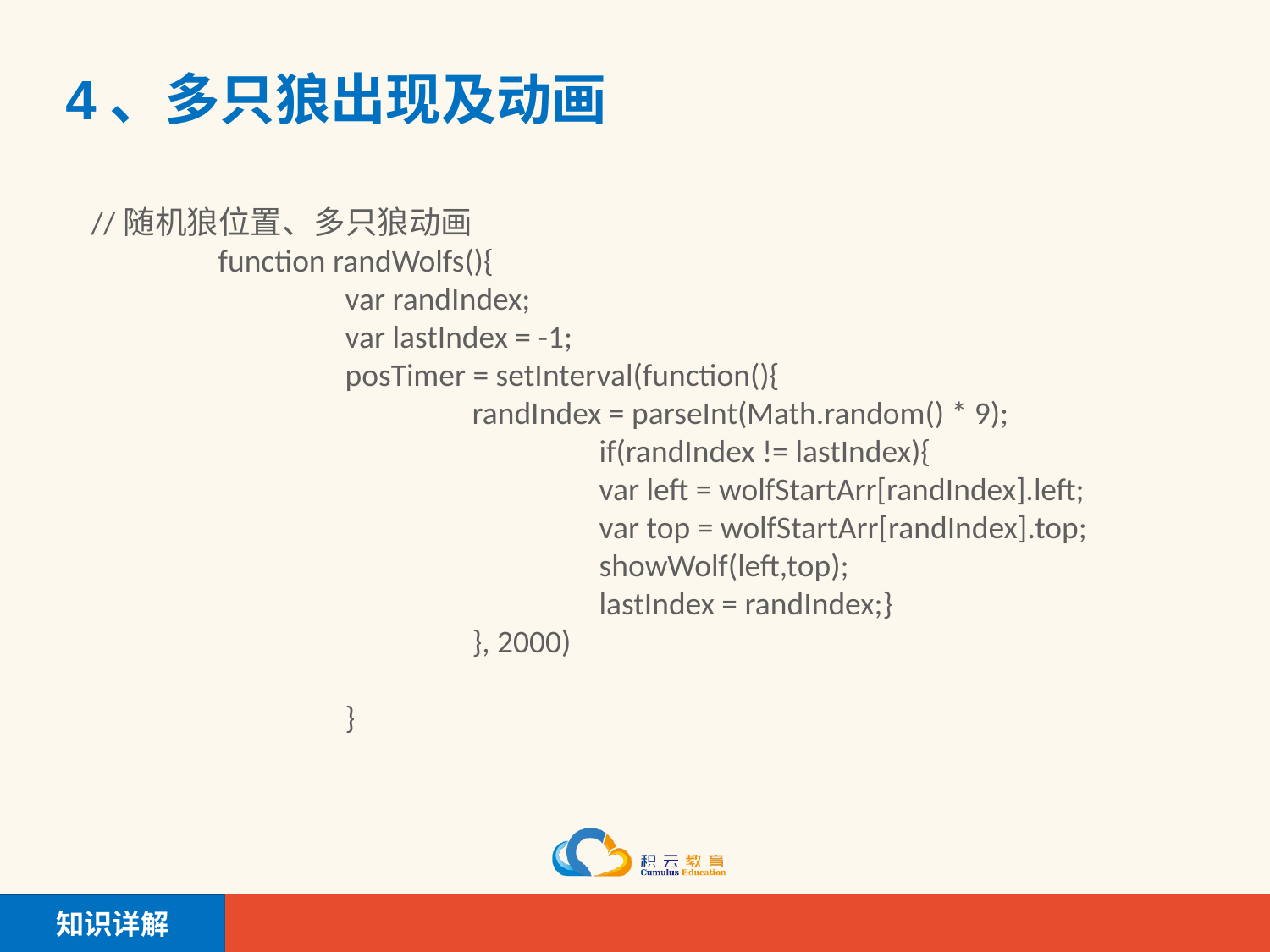

# 4、多只狼出现及动画
//随机狼位置、多只狼动画
	function randWolfs(){
		var randIndex;
		var lastIndex = -1;
		posTimer = setInterval(function(){
			randIndex = parseInt(Math.random() * 9);
				if(randIndex != lastIndex){
				var left = wolfStartArr[randIndex].left;
				var top = wolfStartArr[randIndex].top;
				showWolf(left,top);
				lastIndex = randIndex;}
			}, 2000)

		}